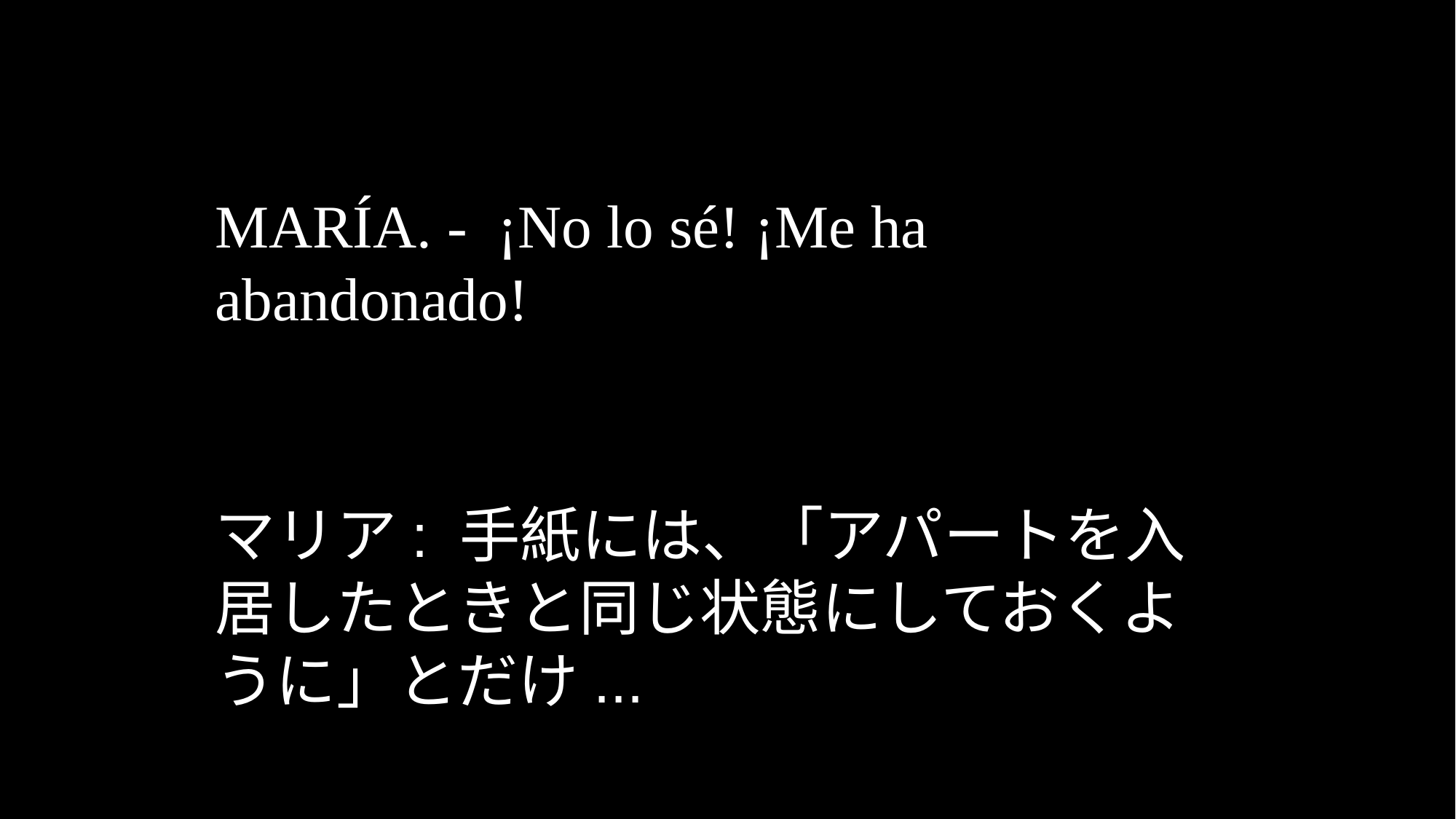

MARÍA. -  ¡No lo sé! ¡Me ha abandonado!

マリア: 手紙には、「アパートを入居したときと同じ状態にしておくように」とだけ...